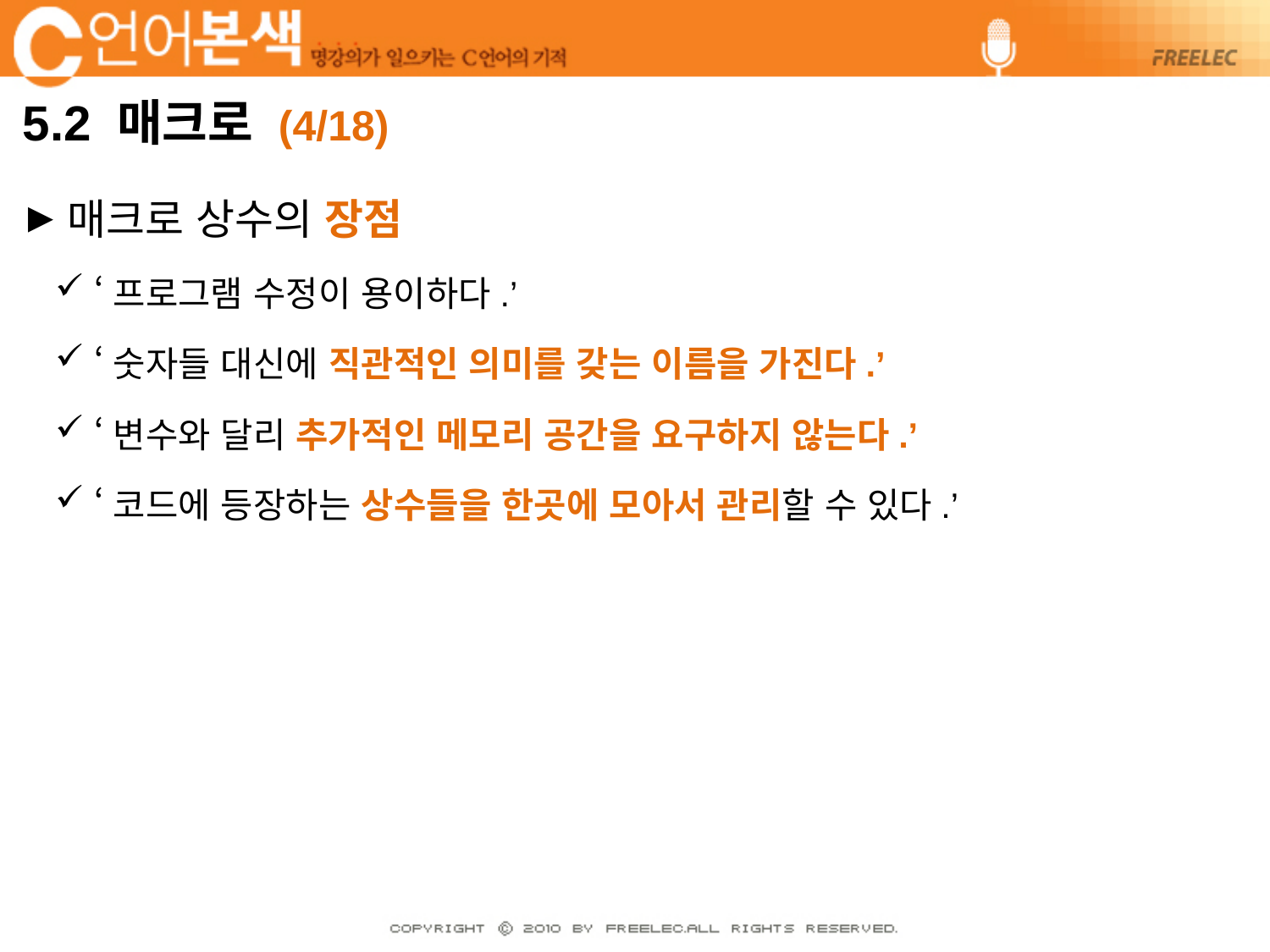

# 5.2 매크로 (4/18)
매크로 상수의 장점
‘프로그램 수정이 용이하다.’
‘숫자들 대신에 직관적인 의미를 갖는 이름을 가진다.’
‘변수와 달리 추가적인 메모리 공간을 요구하지 않는다.’
‘코드에 등장하는 상수들을 한곳에 모아서 관리할 수 있다.’